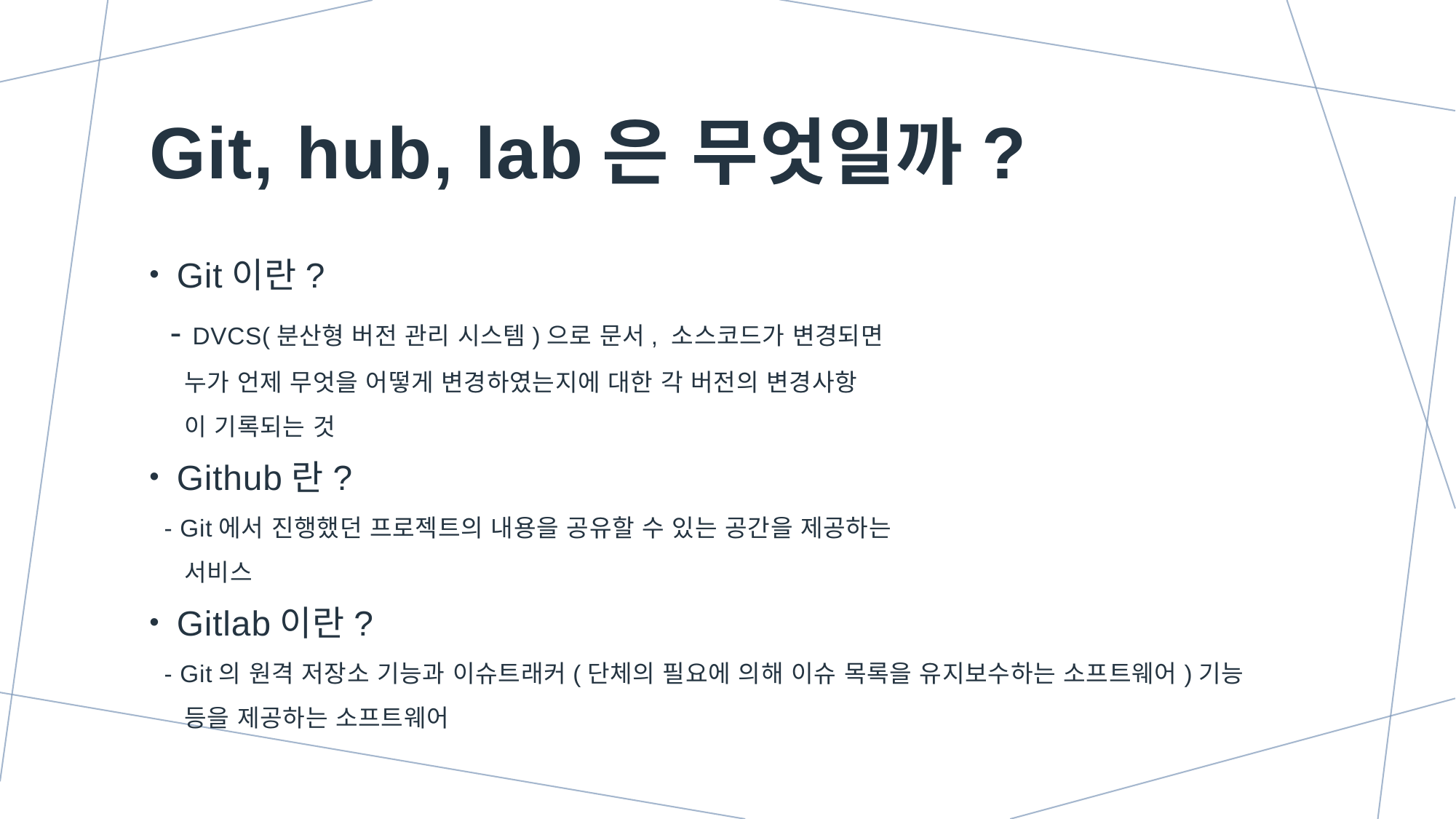

# Git, hub, lab은 무엇일까?
Git이란?
  - DVCS(분산형 버전 관리 시스템)으로 문서, 소스코드가 변경되면
    누가 언제 무엇을 어떻게 변경하였는지에 대한 각 버전의 변경사항
    이 기록되는 것
Github란?
  - Git에서 진행했던 프로젝트의 내용을 공유할 수 있는 공간을 제공하는
    서비스
Gitlab이란?
  - Git의 원격 저장소 기능과 이슈트래커(단체의 필요에 의해 이슈 목록을 유지보수하는 소프트웨어)기능
    등을 제공하는 소프트웨어